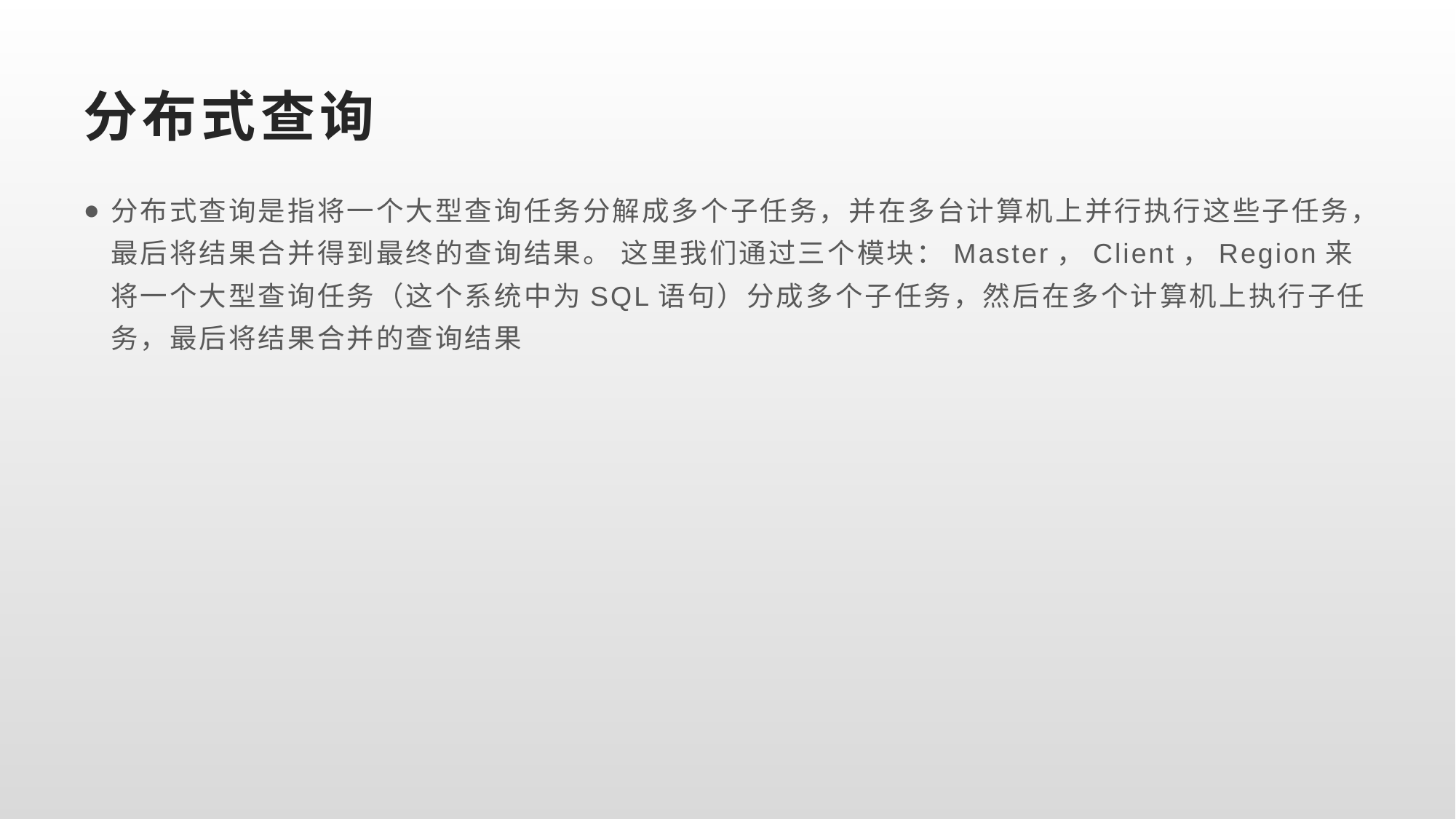

# 分布式查询
分布式查询是指将一个大型查询任务分解成多个子任务，并在多台计算机上并行执行这些子任务，最后将结果合并得到最终的查询结果。 这里我们通过三个模块：Master，Client，Region来将一个大型查询任务（这个系统中为SQL语句）分成多个子任务，然后在多个计算机上执行子任务，最后将结果合并的查询结果